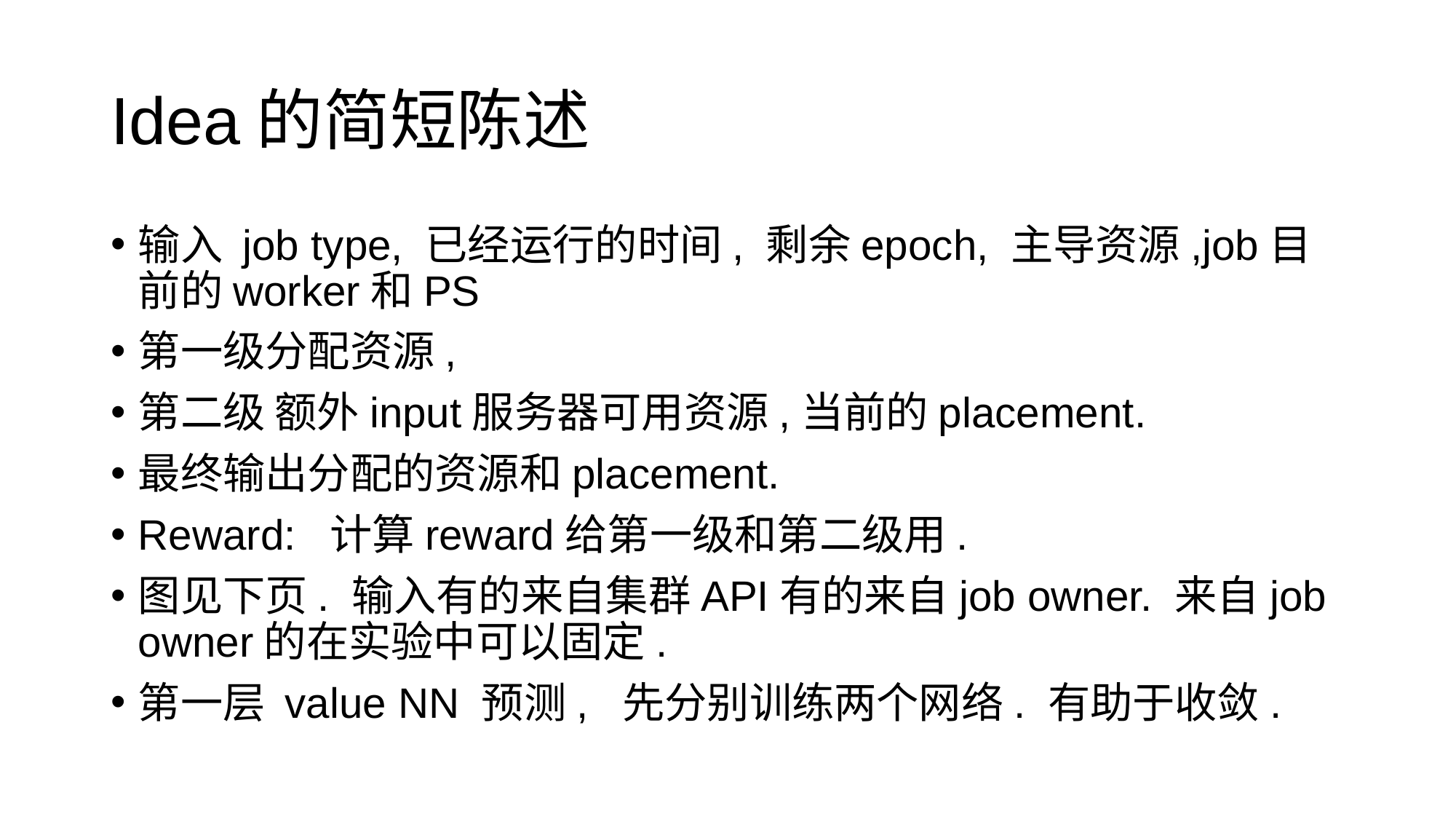

# Idea的简短陈述
输入 job type, 已经运行的时间, 剩余epoch, 主导资源,job目前的worker和PS
第一级分配资源,
第二级 额外input服务器可用资源,当前的placement.
最终输出分配的资源和placement.
Reward:  计算reward给第一级和第二级用.
图见下页. 输入有的来自集群API有的来自job owner. 来自job owner的在实验中可以固定.
第一层 value NN 预测,  先分别训练两个网络. 有助于收敛.